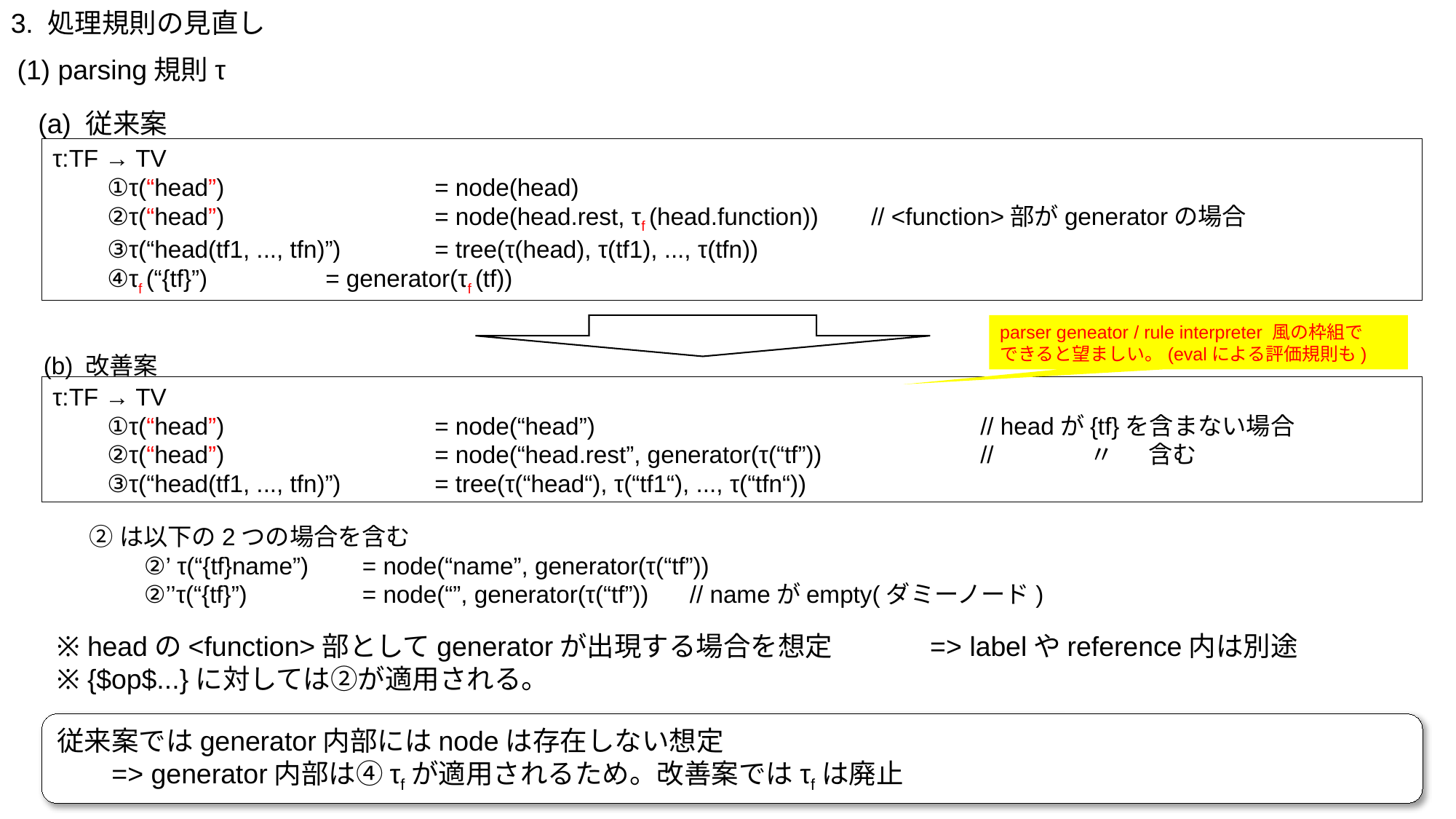

3. 処理規則の見直し
(1) parsing規則τ
(a) 従来案
τ:TF → TV
①τ(“head”)		= node(head)
②τ(“head”)		= node(head.rest, τf (head.function))	// <function>部がgeneratorの場合
③τ(“head(tf1, ..., tfn)”)	= tree(τ(head), τ(tf1), ..., τ(tfn))
④τf (“{tf}”)		= generator(τf (tf))
parser geneator / rule interpreter 風の枠組で
できると望ましい。(evalによる評価規則も)

(b) 改善案
τ:TF → TV
①τ(“head”)		= node(“head”)				// headが{tf}を含まない場合
②τ(“head”)		= node(“head.rest”, generator(τ(“tf”))		// 	〃　  含む
③τ(“head(tf1, ..., tfn)”)	= tree(τ(“head“), τ(“tf1“), ..., τ(“tfn“))
②は以下の2つの場合を含む
②’ τ(“{tf}name”)	= node(“name”, generator(τ(“tf”))
②’’τ(“{tf}”)		= node(“”, generator(τ(“tf”))	// nameがempty(ダミーノード)
※ headの<function>部としてgeneratorが出現する場合を想定	=> labelやreference内は別途
※ {$op$...}に対しては②が適用される。
従来案ではgenerator内部にはnodeは存在しない想定
=> generator内部は④τfが適用されるため。改善案ではτfは廃止